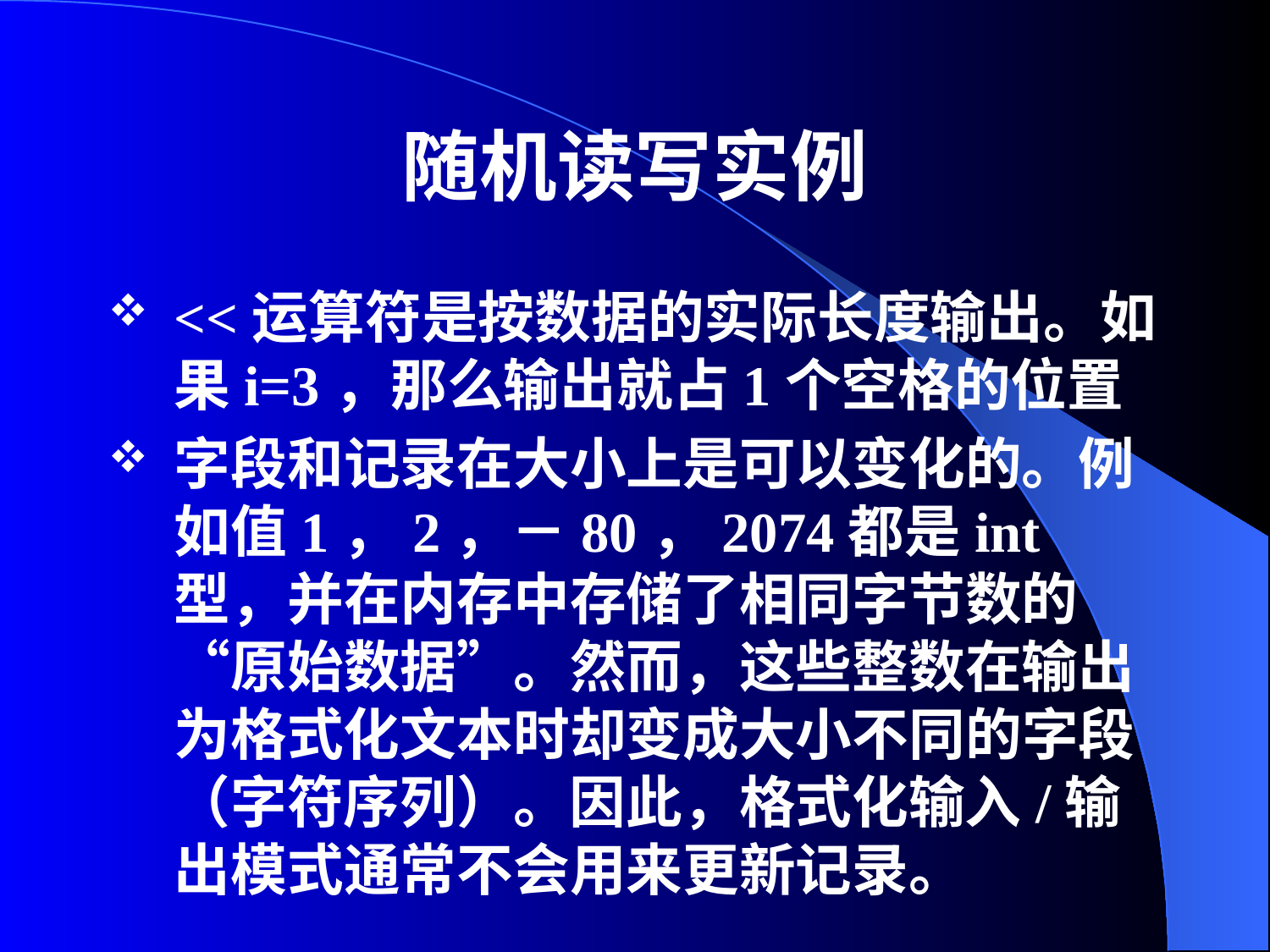

# 随机读写实例
<<运算符是按数据的实际长度输出。如果i=3，那么输出就占1个空格的位置
字段和记录在大小上是可以变化的。例如值1，2，－80，2074都是int型，并在内存中存储了相同字节数的“原始数据”。然而，这些整数在输出为格式化文本时却变成大小不同的字段（字符序列）。因此，格式化输入/输出模式通常不会用来更新记录。